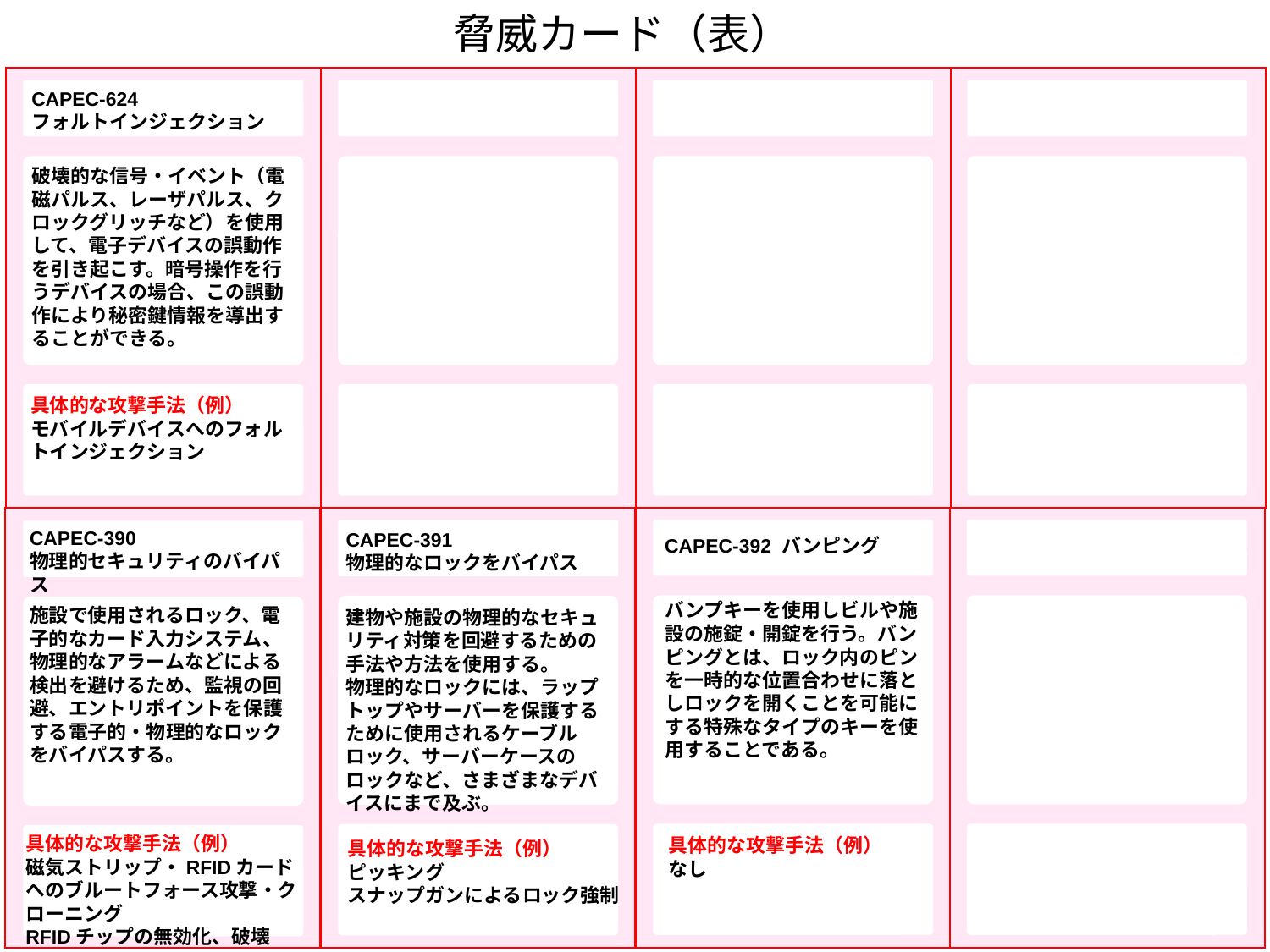

脅威カード（表）

CAPEC-624
フォルトインジェクション

破壊的な信号・イベント（電磁パルス、レーザパルス、クロックグリッチなど）を使用して、電子デバイスの誤動作を引き起こす。暗号操作を行うデバイスの場合、この誤動作により秘密鍵情報を導出することができる。

具体的な攻撃手法（例）
モバイルデバイスへのフォルトインジェクション

CAPEC-390
物理的セキュリティのバイパス

CAPEC-391
物理的なロックをバイパス
CAPEC-392 バンピング
バンプキーを使用しビルや施設の施錠・開錠を行う。バンピングとは、ロック内のピンを一時的な位置合わせに落としロックを開くことを可能にする特殊なタイプのキーを使用することである。

施設で使用されるロック、電子的なカード入力システム、物理的なアラームなどによる検出を避けるため、監視の回避、エントリポイントを保護する電子的・物理的なロックをバイパスする。
建物や施設の物理的なセキュリティ対策を回避するための手法や方法を使用する。
物理的なロックには、ラップトップやサーバーを保護するために使用されるケーブルロック、サーバーケースのロックなど、さまざまなデバイスにまで及ぶ。

具体的な攻撃手法（例）
磁気ストリップ・RFIDカードへのブルートフォース攻撃・クローニング
RFIDチップの無効化、破壊
具体的な攻撃手法（例）
なし
具体的な攻撃手法（例）
ピッキング
スナップガンによるロック強制